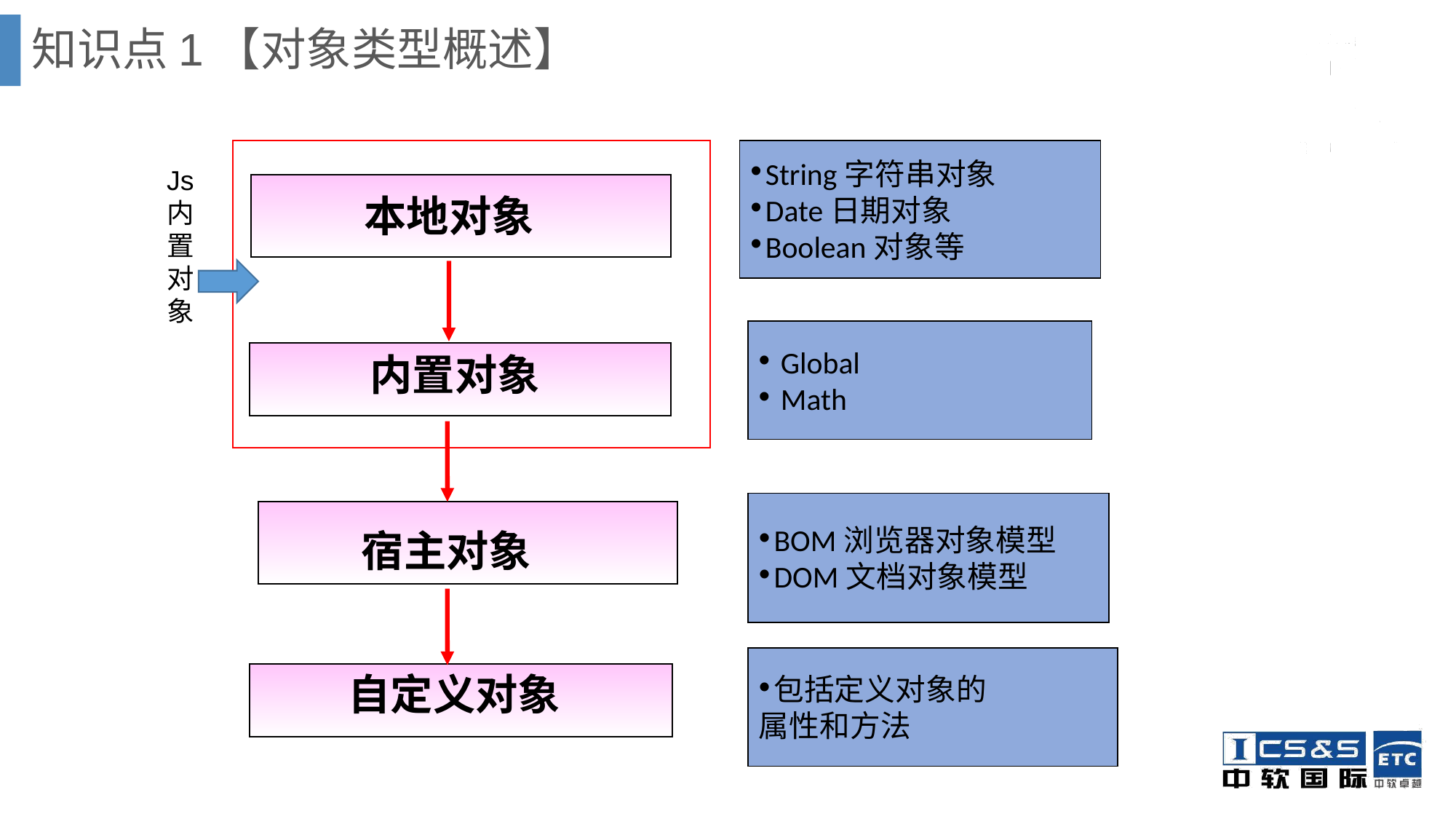

知识点1【对象类型概述】

String字符串对象
Date日期对象
Boolean对象等

本地对象

 Global
 Math

内置对象

BOM浏览器对象模型
DOM文档对象模型

宿主对象

包括定义对象的
属性和方法
自定义对象

Js
内置对象